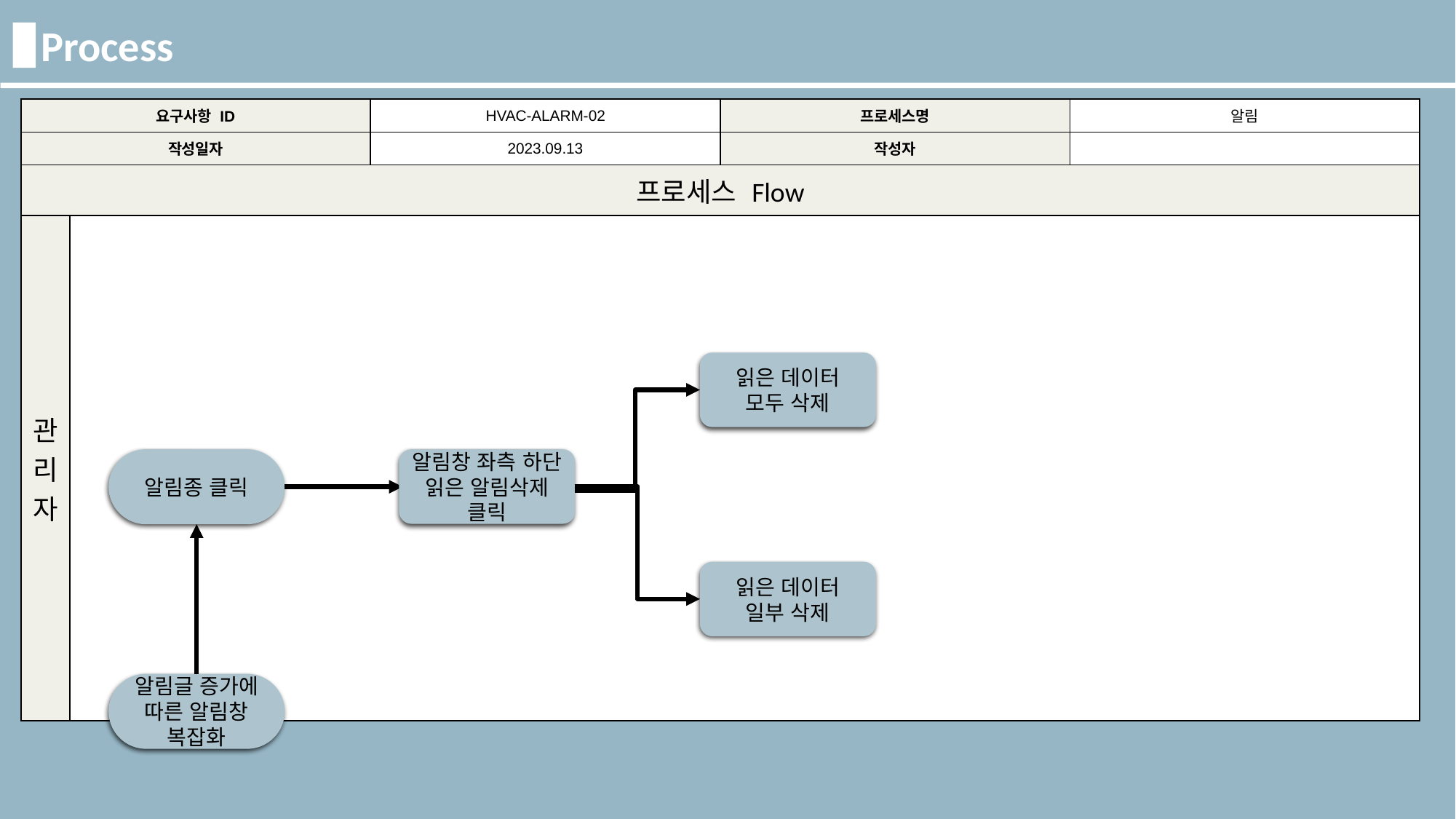

Process

| 요구사항 ID |  | HVAC-ALARM-02 | 프로세스명 | 알림 |
| --- | --- | --- | --- | --- |
| 작성일자 |  | 2023.09.13 | 작성자 |  |
| 프로세스 Flow |  |  |  |  |
| 관리자 |  |  |  |  |
읽은 데이터
모두 삭제
알림종 클릭
알림창 좌측 하단
읽은 알림삭제
클릭
읽은 데이터
일부 삭제
알림글 증가에
따른 알림창
복잡화